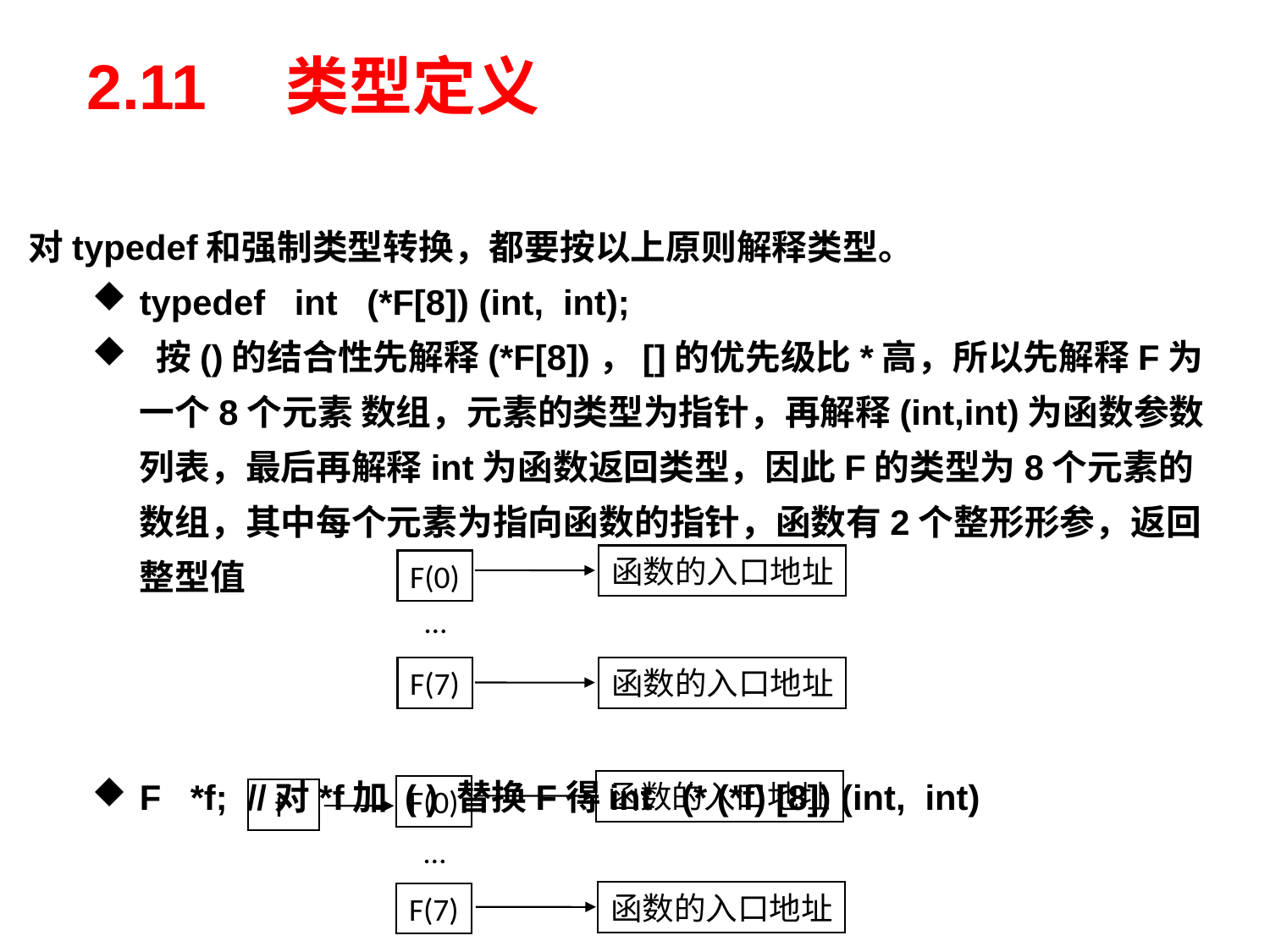

# 2.11　类型定义
对typedef和强制类型转换，都要按以上原则解释类型。
typedef   int   (*F[8]) (int,  int);
 按()的结合性先解释(*F[8])，[]的优先级比*高，所以先解释F为一个8个元素 数组，元素的类型为指针，再解释(int,int)为函数参数列表，最后再解释int为函数返回类型，因此F的类型为8个元素的数组，其中每个元素为指向函数的指针，函数有2个整形形参，返回整型值

F   *f;  //对*f加 ( ) 替换F得int   (* (*f) [8]) (int,  int)

函数的入口地址
F(0)

…
F(7)
函数的入口地址

函数的入口地址
F(0)
  f

…
函数的入口地址
F(7)